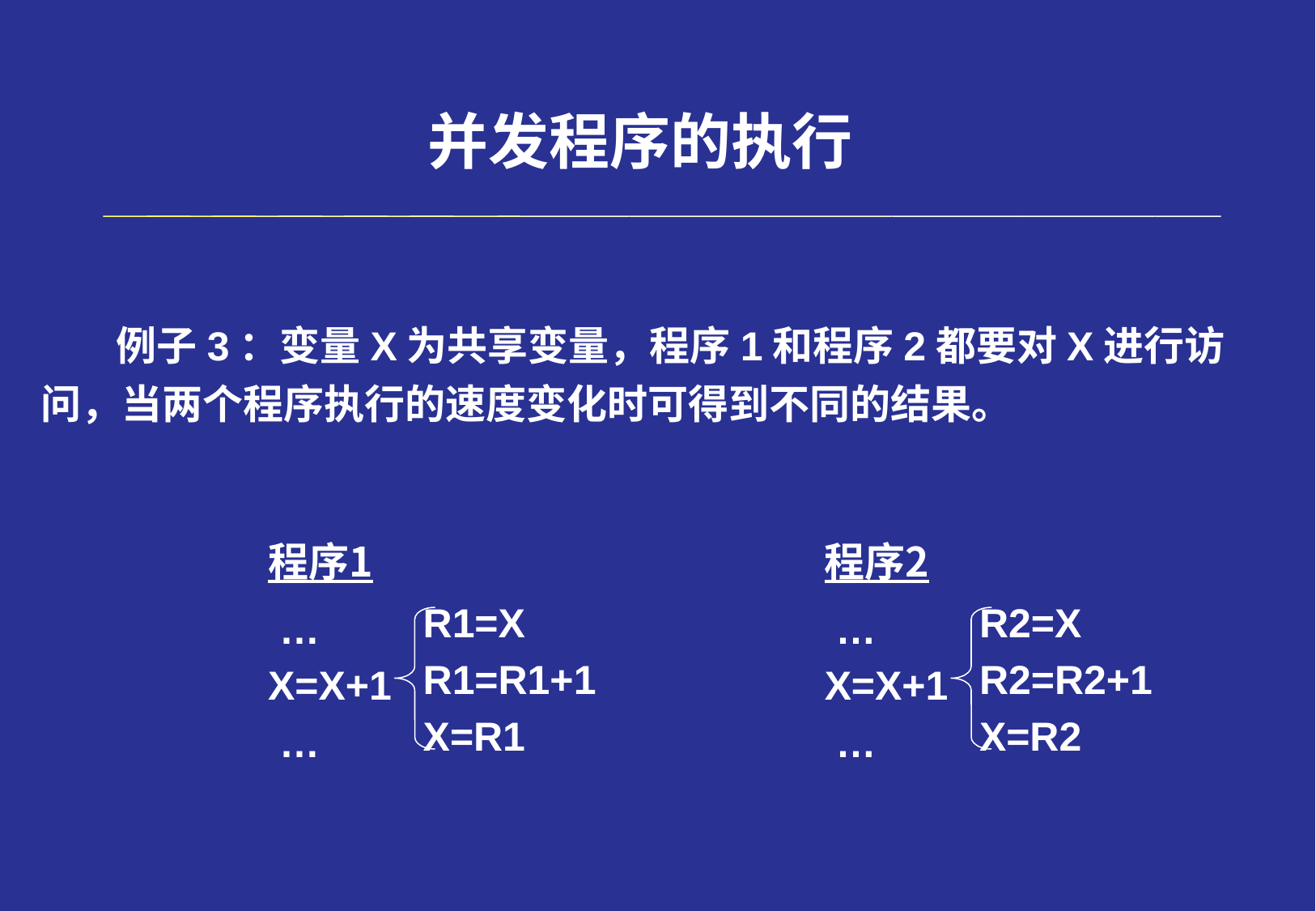

# 并发程序的执行
例子3：变量X为共享变量，程序1和程序2都要对X进行访问，当两个程序执行的速度变化时可得到不同的结果。
程序1
 …
X=X+1
 …

R1=X
R1=R1+1
X=R1
程序2
 …
X=X+1
 …

R2=X
R2=R2+1
X=R2